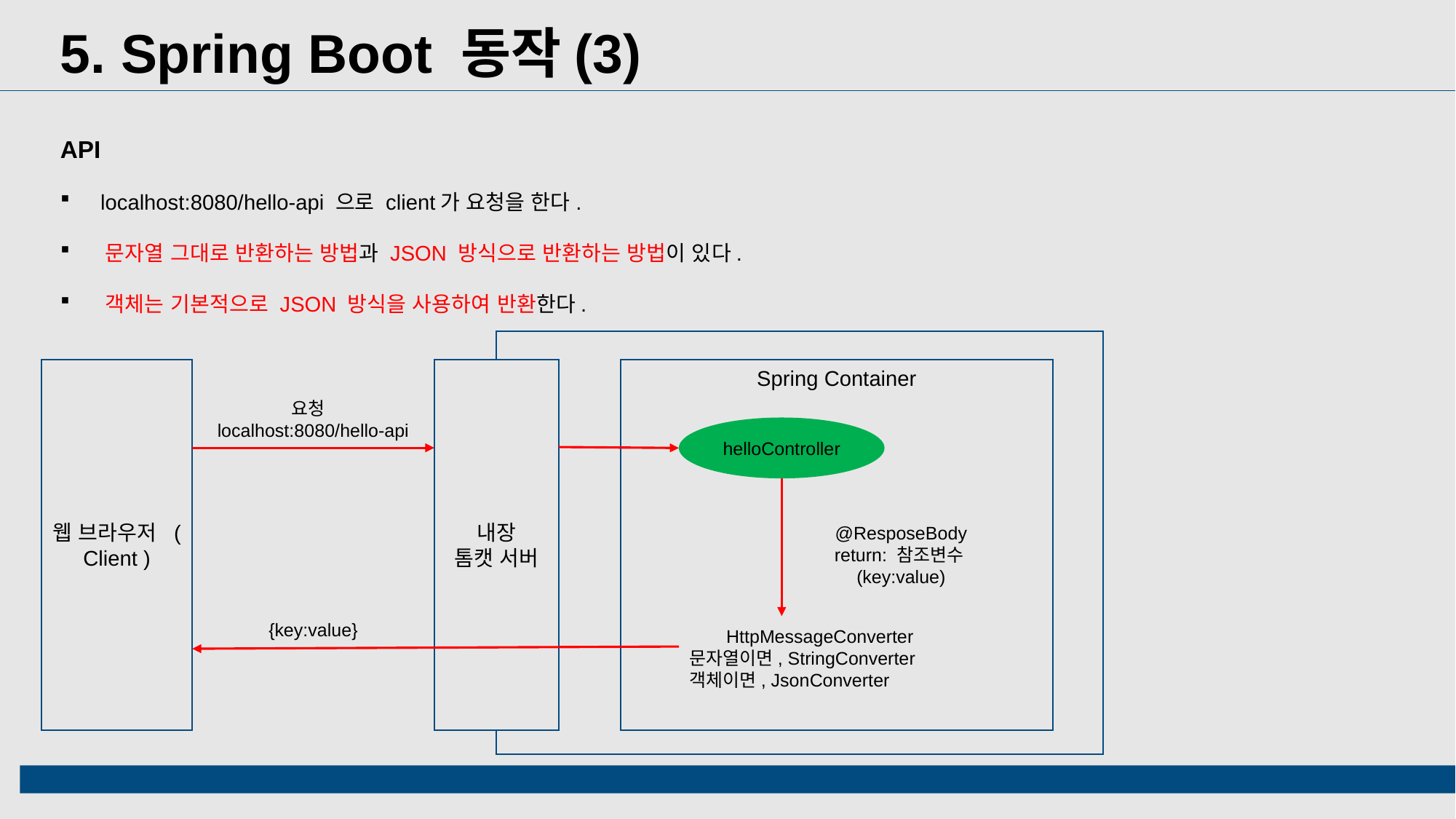

5. Spring Boot 동작(3)
API
 localhost:8080/hello-api 으로 client가 요청을 한다.
 문자열 그대로 반환하는 방법과 JSON 방식으로 반환하는 방법이 있다.
 객체는 기본적으로 JSON 방식을 사용하여 반환한다.

웹 브라우저  ( Client )
내장
톰캣 서버
Spring Container
요청
localhost:8080/hello-api
helloController
@ResposeBody
return: 참조변수(key:value)

{key:value}
HttpMessageConverter
문자열이면, StringConverter
객체이면, JsonConverter